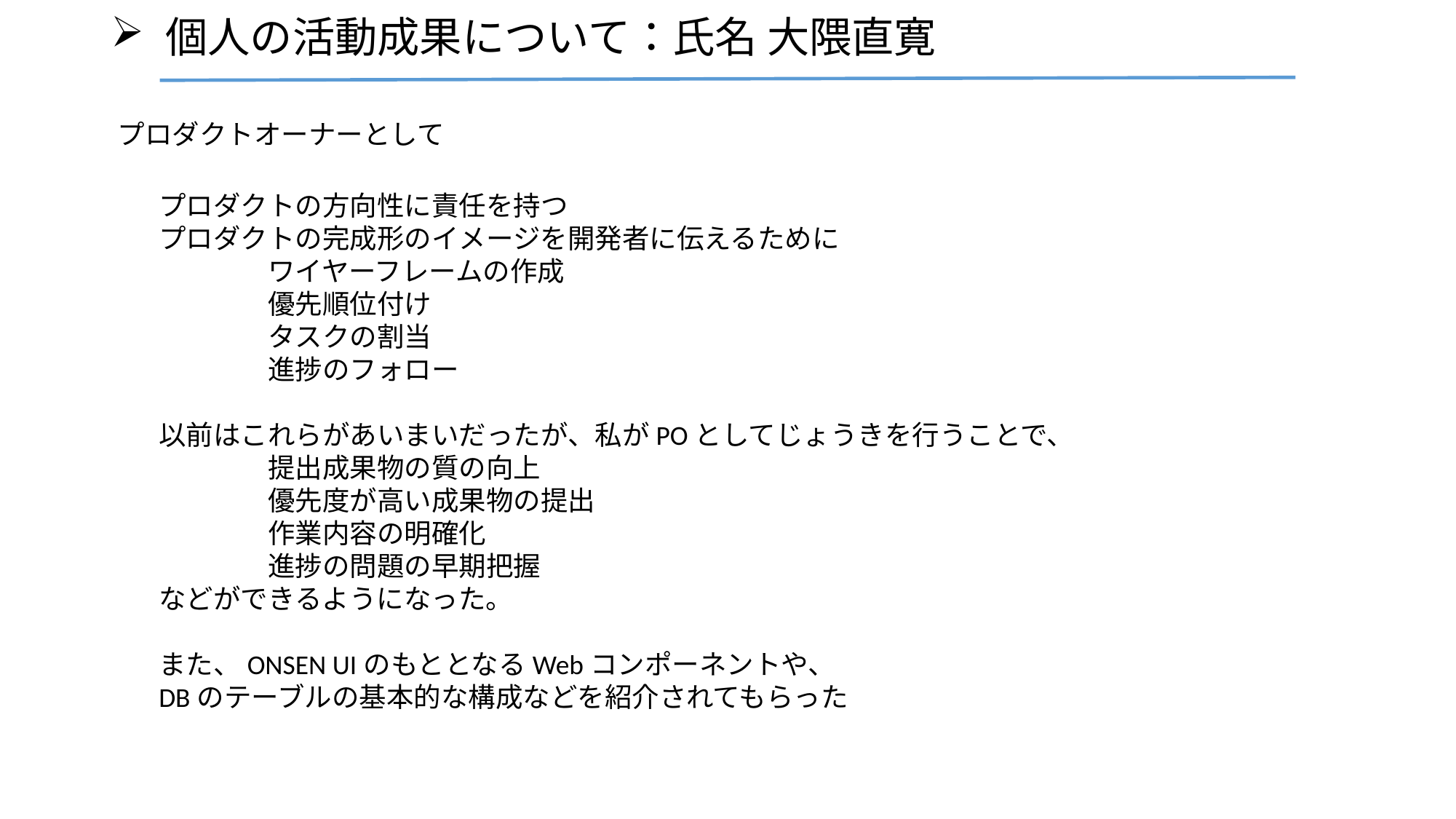

# 個人の活動成果について：氏名 大隈直寛
プロダクトオーナーとして
プロダクトの方向性に責任を持つ
プロダクトの完成形のイメージを開発者に伝えるために
	ワイヤーフレームの作成
	優先順位付け
	タスクの割当
	進捗のフォロー

以前はこれらがあいまいだったが、私がPOとしてじょうきを行うことで、
	提出成果物の質の向上
	優先度が高い成果物の提出
	作業内容の明確化
	進捗の問題の早期把握
などができるようになった。

また、ONSEN UIのもととなるWebコンポーネントや、
DBのテーブルの基本的な構成などを紹介されてもらった